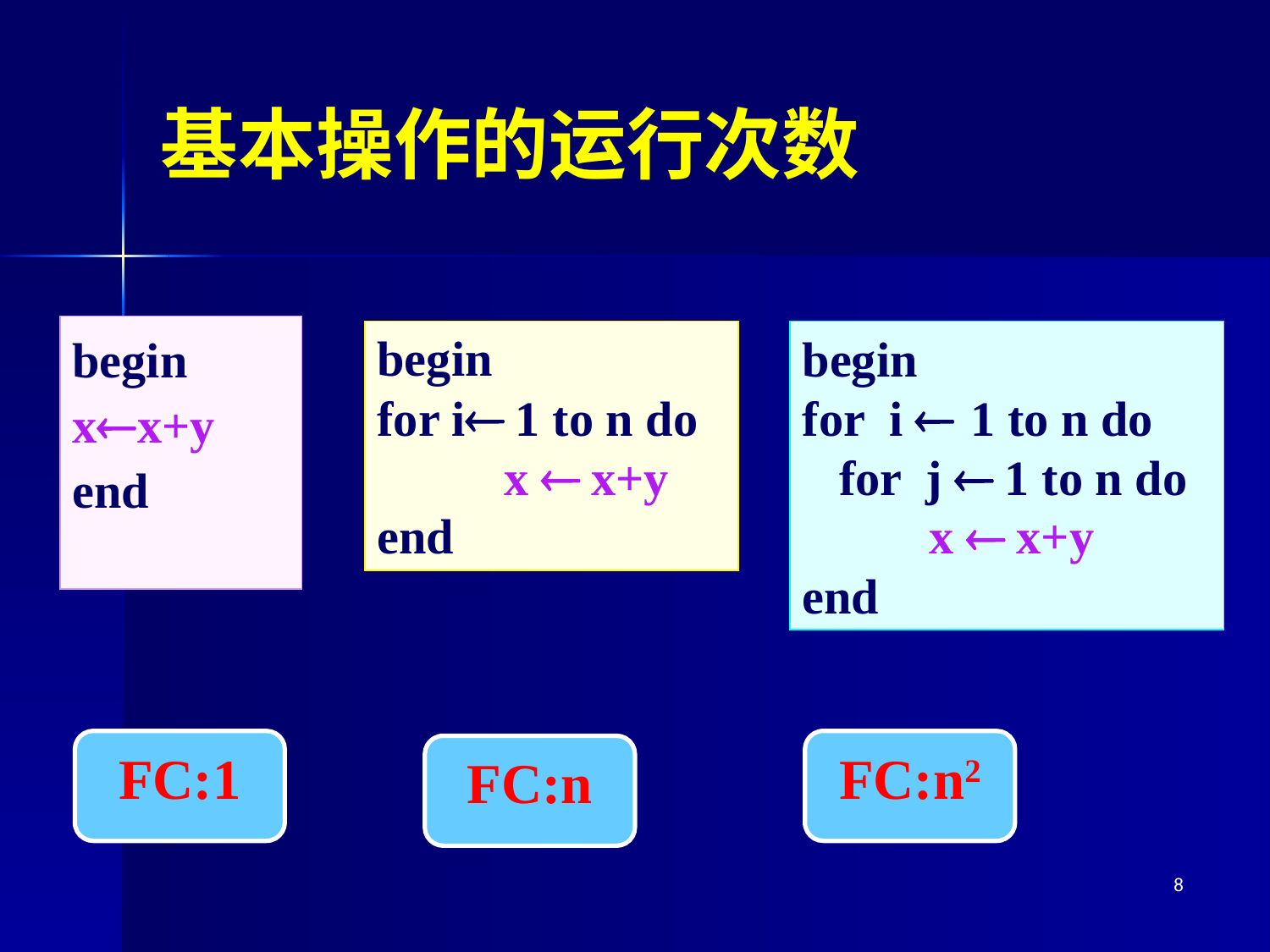

# 基本操作的运行次数
begin
x←x+y
end

begin
for i← 1 to n do
	x ← x+y
end
begin
for  i ← 1 to n do
   for  j ← 1 to n do
	x ← x+y
end
FC:1
FC:n2
FC:n
8